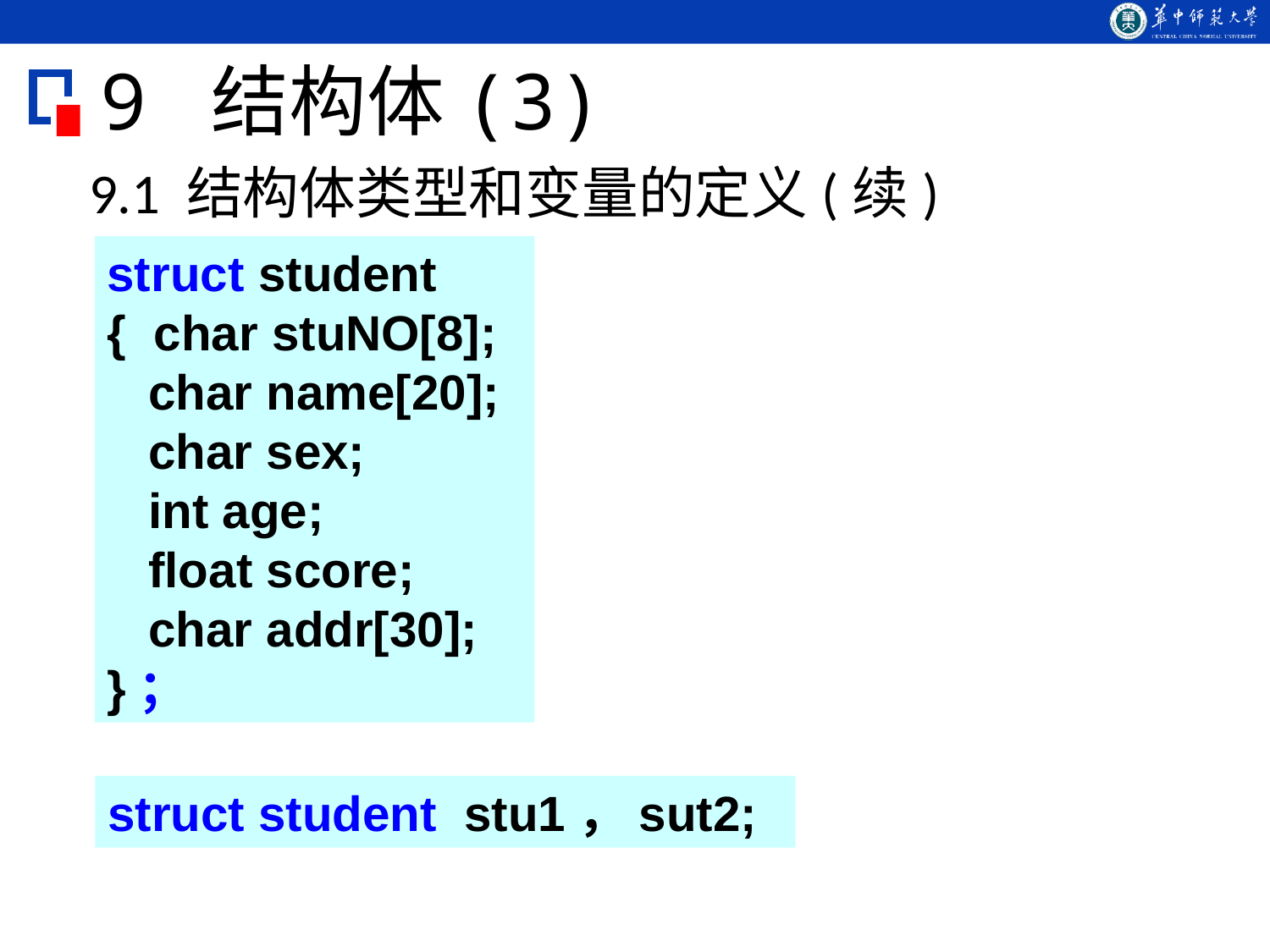

# 9 结构体(3)
9.1 结构体类型和变量的定义(续)

struct student
{  char stuNO[8];
   char name[20];
   char sex;
   int age;
   float score;
   char addr[30];
}；
struct student  stu1，sut2;